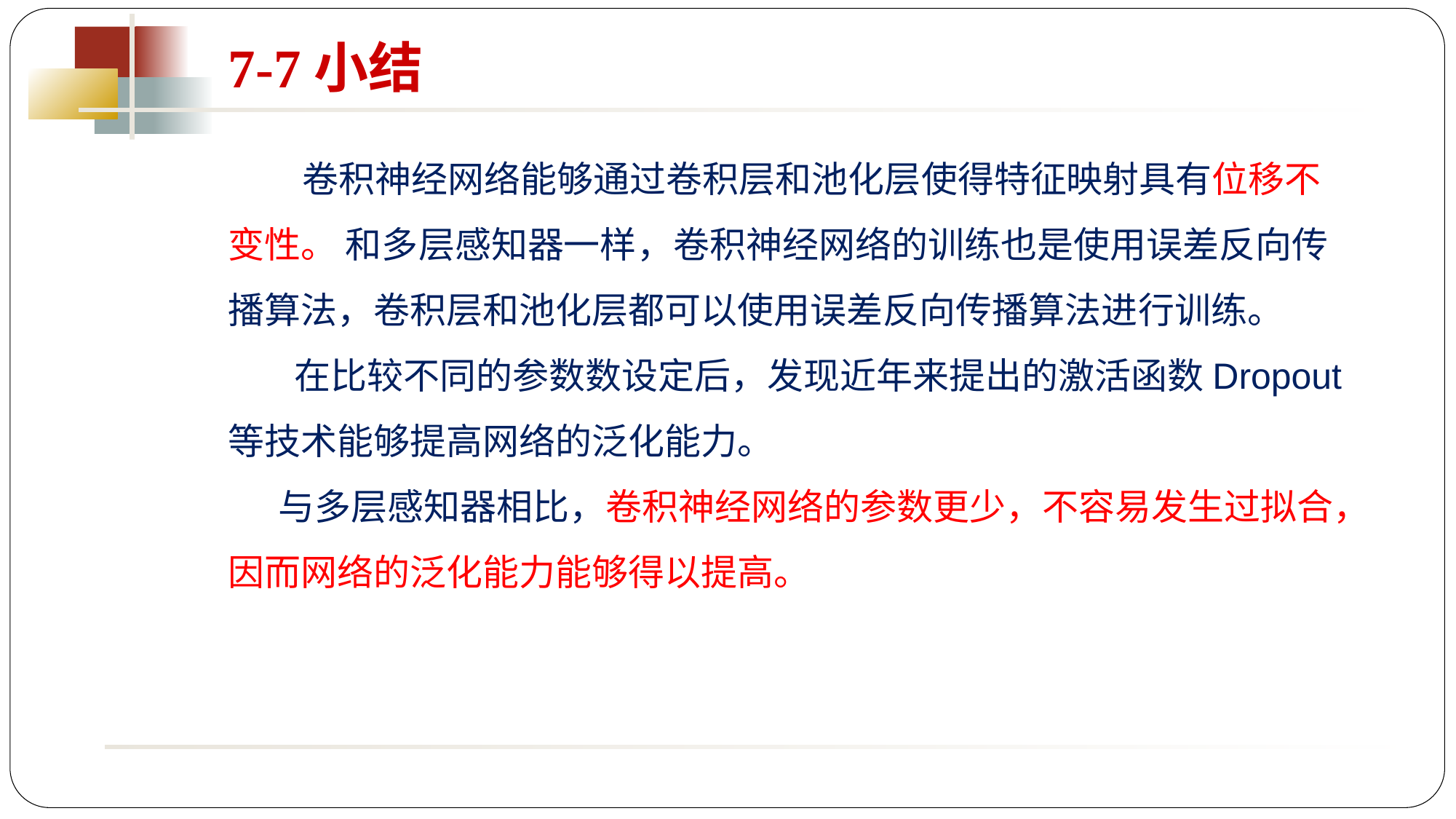

7-7小结

        卷积神经网络能够通过卷积层和池化层使得特征映射具有位移不变性。 和多层感知器一样，卷积神经网络的训练也是使用误差反向传播算法，卷积层和池化层都可以使用误差反向传播算法进行训练。
       在比较不同的参数数设定后，发现近年来提出的激活函数Dropout 等技术能够提高网络的泛化能力。
     与多层感知器相比，卷积神经网络的参数更少，不容易发生过拟合，因而网络的泛化能力能够得以提高。